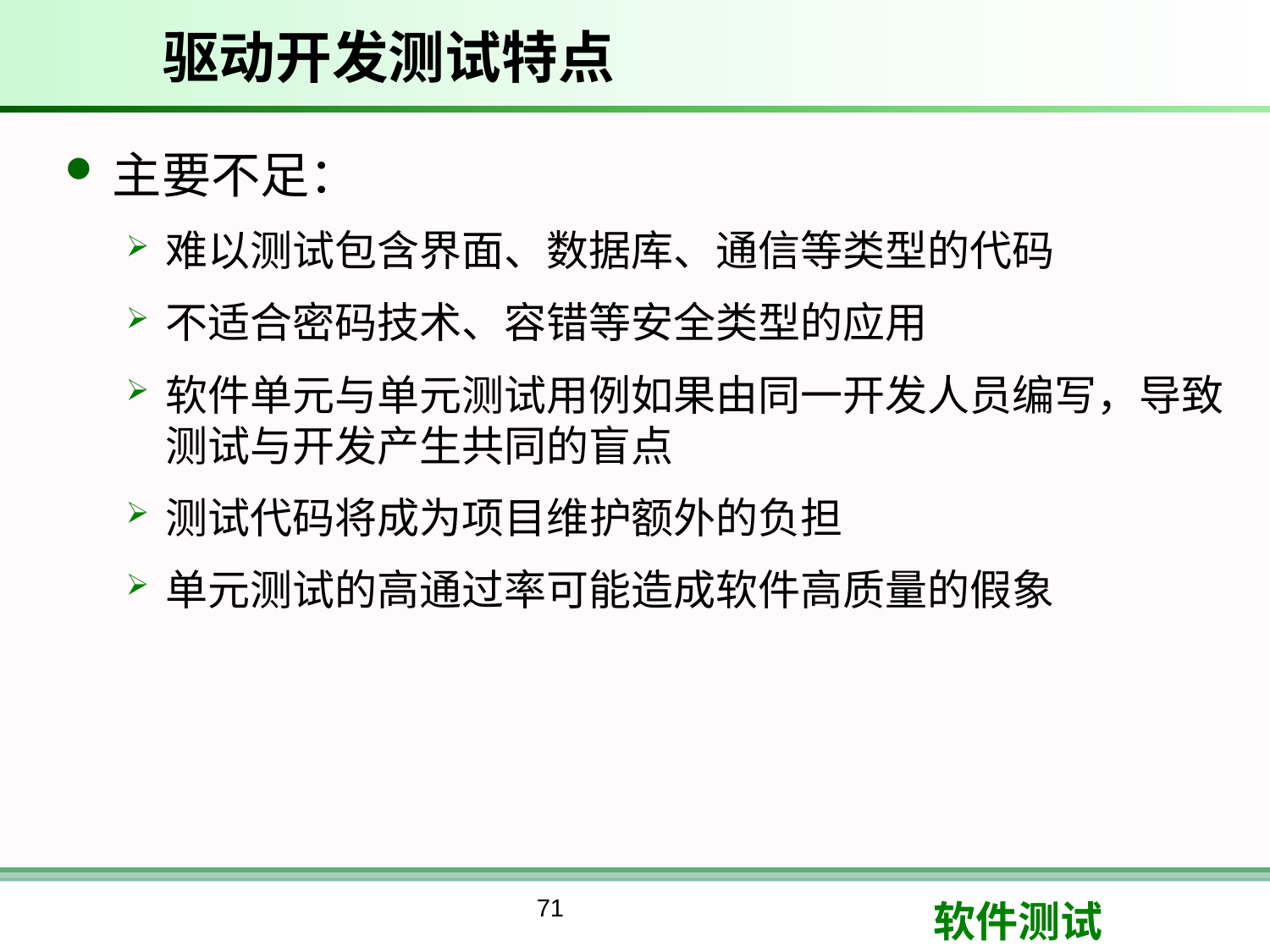

# 驱动开发测试特点
主要不足：
难以测试包含界面、数据库、通信等类型的代码
不适合密码技术、容错等安全类型的应用
软件单元与单元测试用例如果由同一开发人员编写，导致测试与开发产生共同的盲点
测试代码将成为项目维护额外的负担
单元测试的高通过率可能造成软件高质量的假象
71